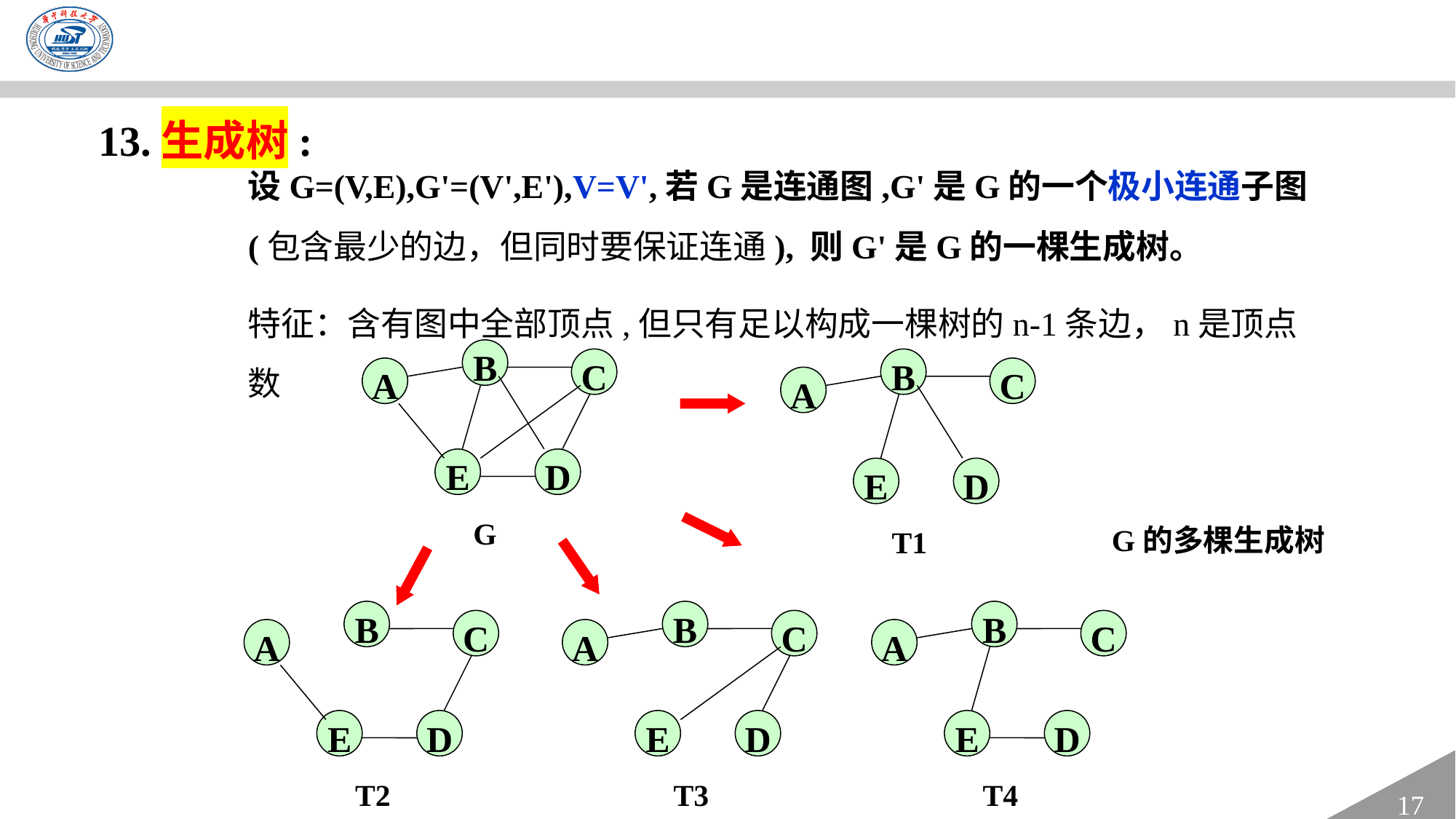

13.生成树:
设G=(V,E),G'=(V',E'),V=V',若G是连通图,G'是G的一个极小连通子图(包含最少的边，但同时要保证连通), 则G'是G的一棵生成树。
特征：含有图中全部顶点,但只有足以构成一棵树的n-1条边，n是顶点数
B
C
B
A
C

A

E
D
E
D

G
G的多棵生成树
T1

B
B
B
C
C
C
A
A
A

E
D
E
D
E
D

T2
T3
T4